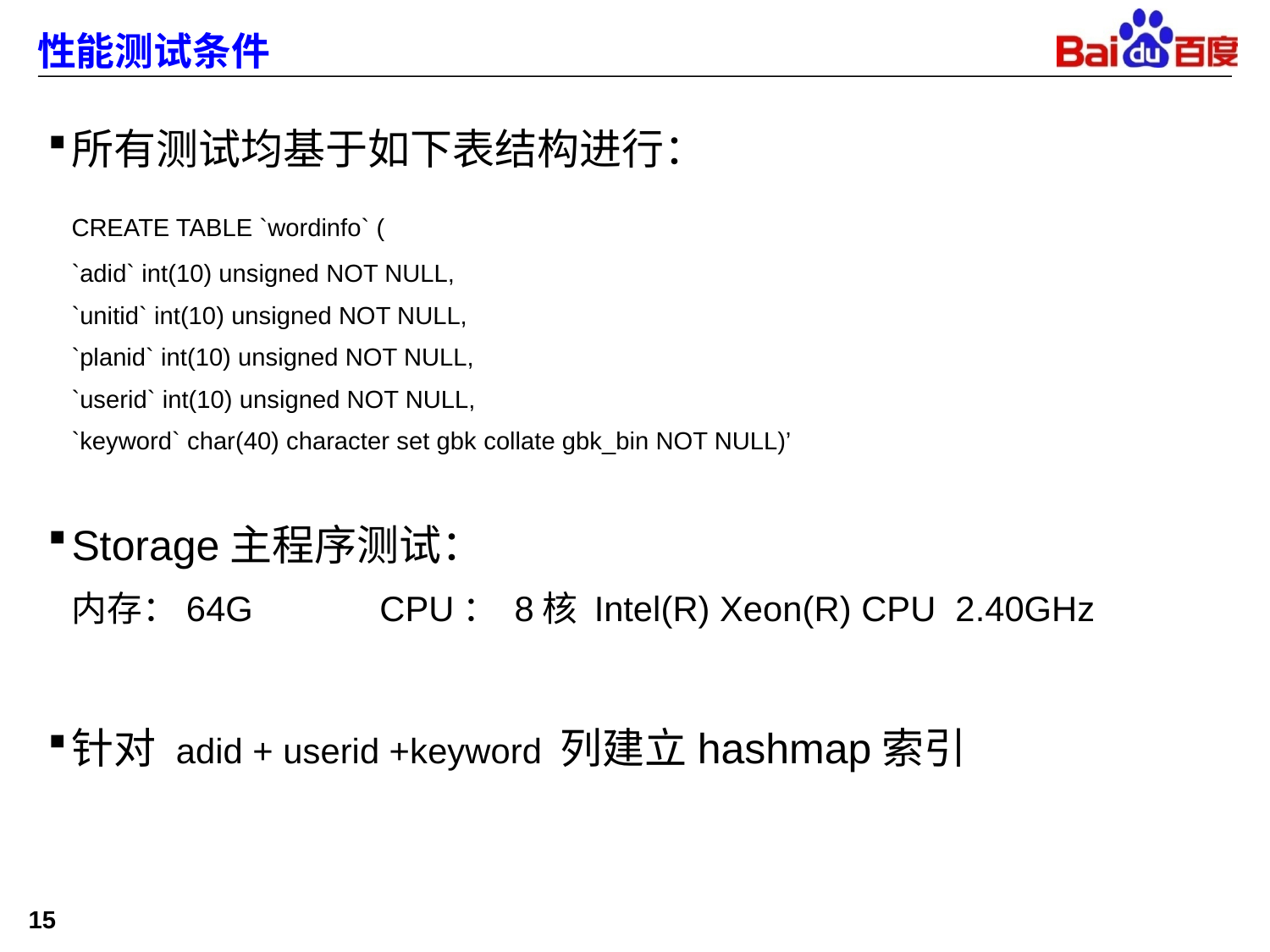

# 性能测试条件
所有测试均基于如下表结构进行：
	CREATE TABLE `wordinfo` (
	`adid` int(10) unsigned NOT NULL,
	`unitid` int(10) unsigned NOT NULL,
 	`planid` int(10) unsigned NOT NULL,
	`userid` int(10) unsigned NOT NULL,
 	`keyword` char(40) character set gbk collate gbk_bin NOT NULL)’

Storage主程序测试：
	内存：64G             CPU： 8核 Intel(R) Xeon(R) CPU  2.40GHz

针对 adid + userid +keyword 列建立hashmap索引